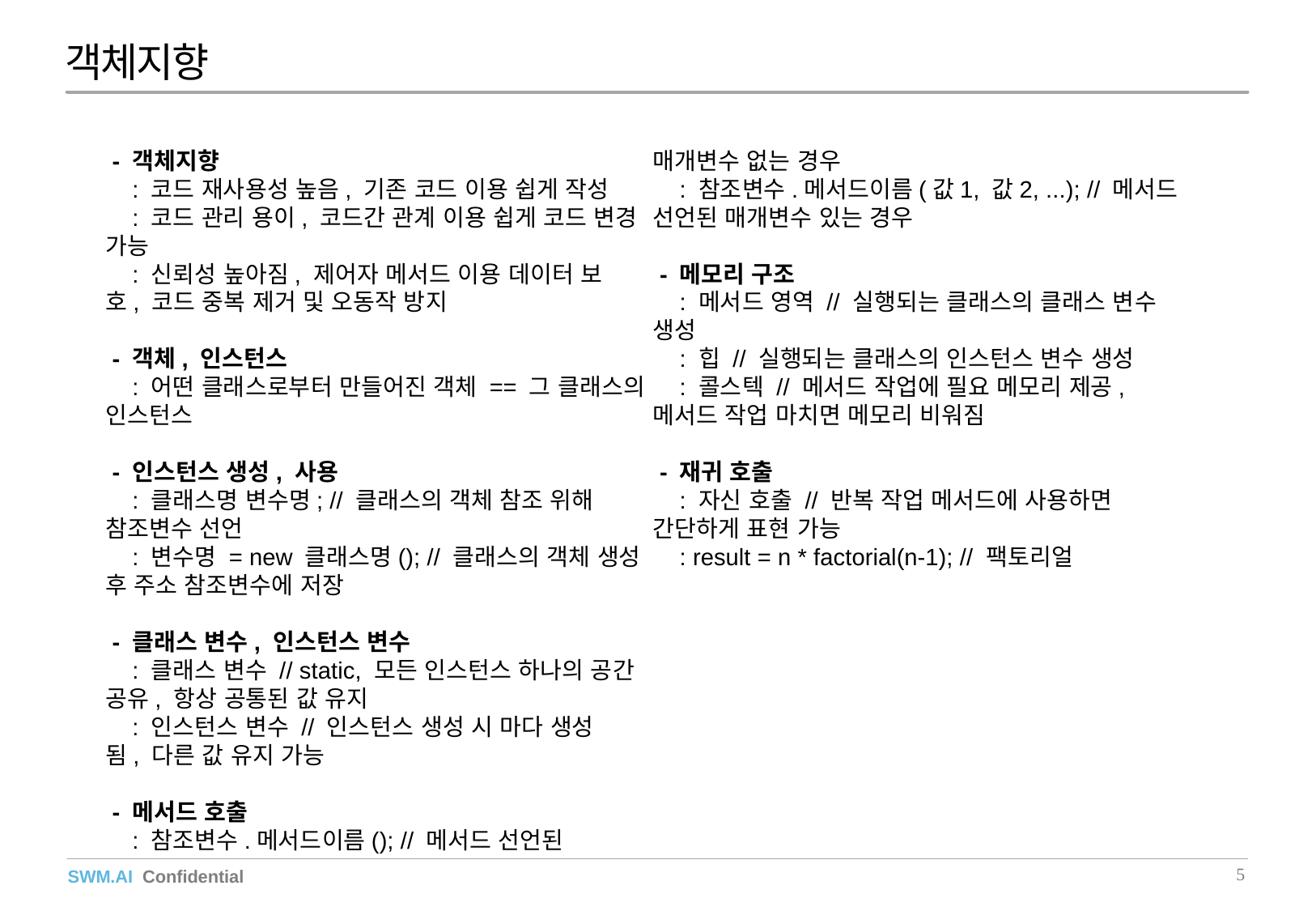

객체지향
 - 객체지향
    : 코드 재사용성 높음, 기존 코드 이용 쉽게 작성
    : 코드 관리 용이, 코드간 관계 이용 쉽게 코드 변경 가능
    : 신뢰성 높아짐, 제어자 메서드 이용 데이터 보호, 코드 중복 제거 및 오동작 방지
 - 객체, 인스턴스
    : 어떤 클래스로부터 만들어진 객체 == 그 클래스의 인스턴스
 - 인스턴스 생성, 사용
    : 클래스명 변수명; // 클래스의 객체 참조 위해 참조변수 선언
    : 변수명 = new 클래스명(); // 클래스의 객체 생성 후 주소 참조변수에 저장
 - 클래스 변수, 인스턴스 변수
    : 클래스 변수 // static, 모든 인스턴스 하나의 공간 공유, 항상 공통된 값 유지
    : 인스턴스 변수 // 인스턴스 생성 시 마다 생성됨, 다른 값 유지 가능
 - 메서드 호출
    : 참조변수.메서드이름(); // 메서드 선언된 매개변수 없는 경우
    : 참조변수.메서드이름(값1, 값2, ...); // 메서드 선언된 매개변수 있는 경우
 - 메모리 구조
    : 메서드 영역 // 실행되는 클래스의 클래스 변수 생성
    : 힙 // 실행되는 클래스의 인스턴스 변수 생성
    : 콜스텍 // 메서드 작업에 필요 메모리 제공, 메서드 작업 마치면 메모리 비워짐
 - 재귀 호출
    : 자신 호출 // 반복 작업 메서드에 사용하면 간단하게 표현 가능
    : result = n * factorial(n-1); // 팩토리얼
5